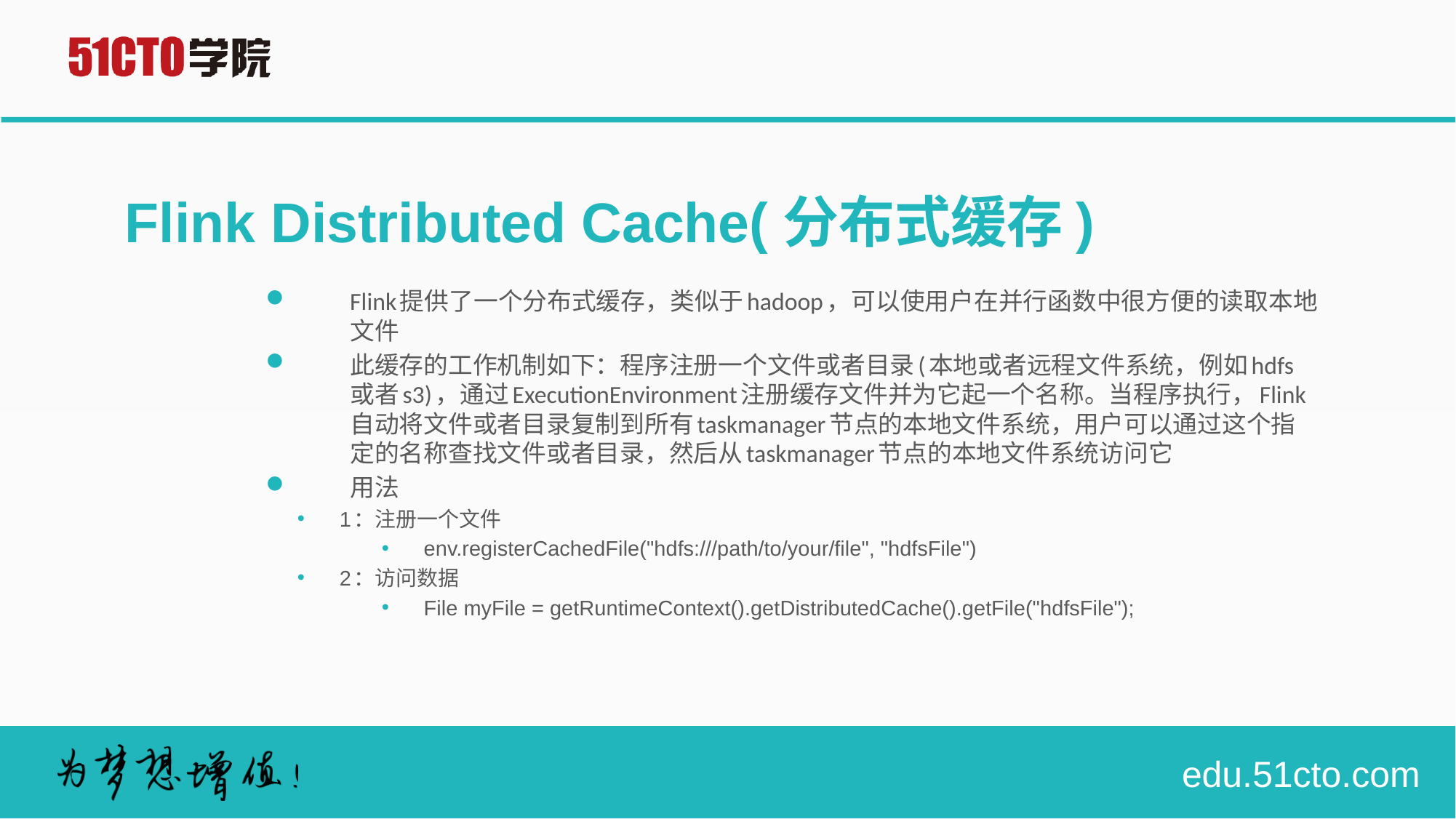

# Flink Distributed Cache(分布式缓存)
Flink提供了一个分布式缓存，类似于hadoop，可以使用户在并行函数中很方便的读取本地文件
此缓存的工作机制如下：程序注册一个文件或者目录(本地或者远程文件系统，例如hdfs或者s3)，通过ExecutionEnvironment注册缓存文件并为它起一个名称。当程序执行，Flink自动将文件或者目录复制到所有taskmanager节点的本地文件系统，用户可以通过这个指定的名称查找文件或者目录，然后从taskmanager节点的本地文件系统访问它
用法
1：注册一个文件
env.registerCachedFile("hdfs:///path/to/your/file", "hdfsFile")
2：访问数据
File myFile = getRuntimeContext().getDistributedCache().getFile("hdfsFile");